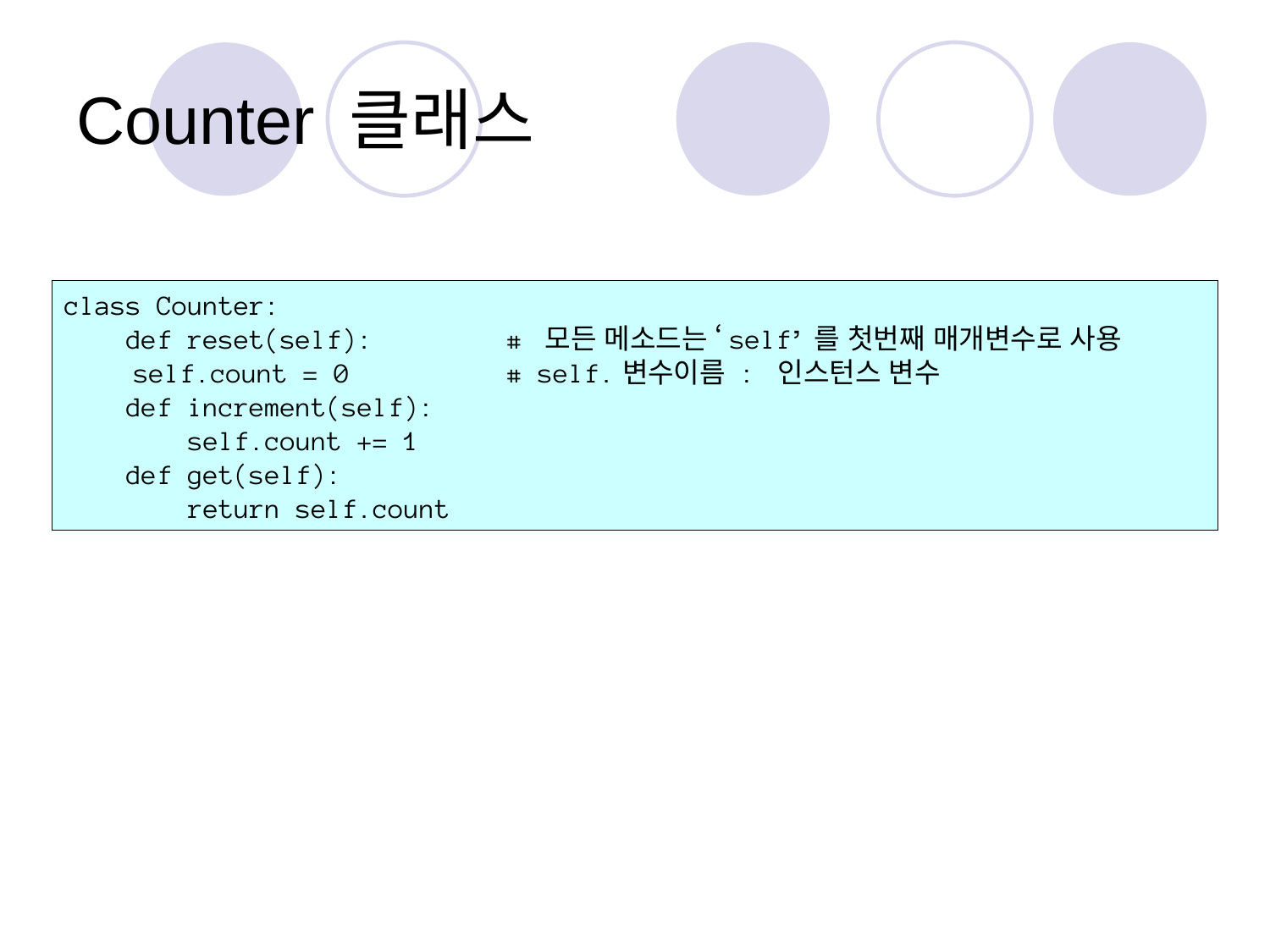

# Counter 클래스
class Counter:
    def reset(self):	    # 모든 메소드는 ‘self’를 첫번째 매개변수로 사용
        self.count = 0	    # self.변수이름 : 인스턴스 변수
    def increment(self):
        self.count += 1
    def get(self):
        return self.count